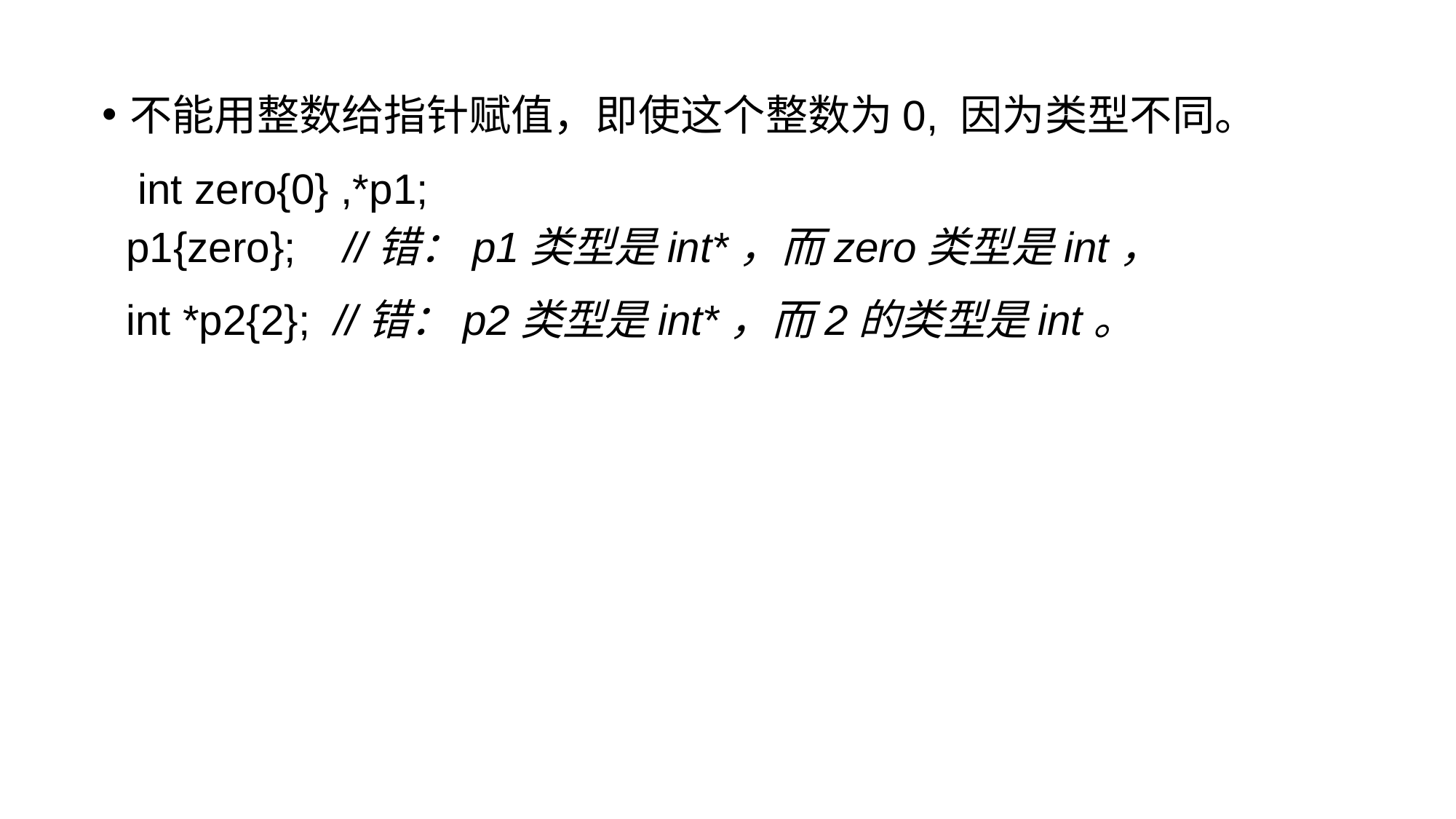

不能用整数给指针赋值，即使这个整数为0, 因为类型不同。
   int zero{0} ,*p1;
  p1{zero};    //错：p1类型是int*，而zero类型是int，
  int *p2{2};  //错：p2类型是int*，而2的类型是int。